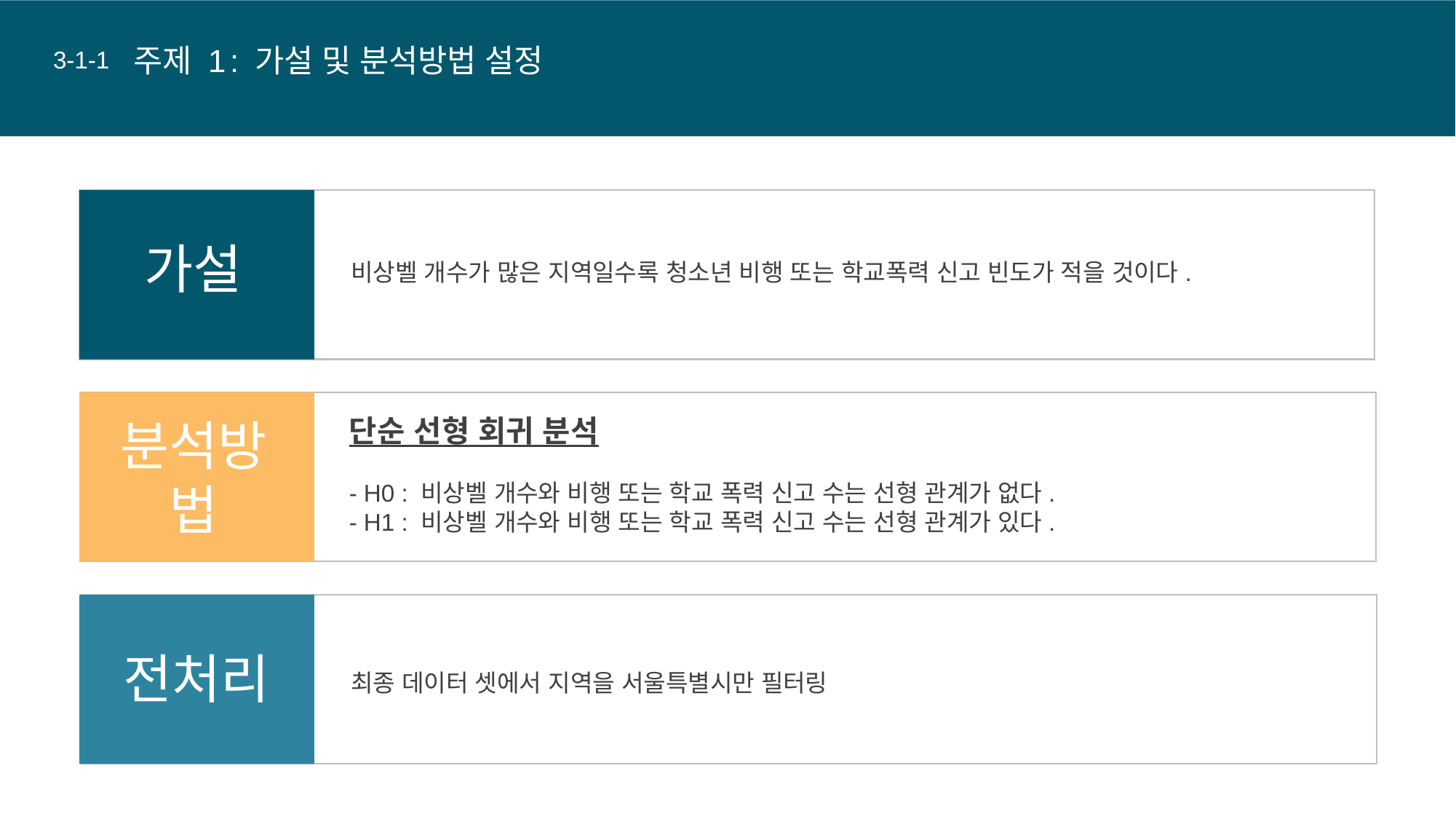

주 제  1  :  가 설   및   분 석 방 법   설 정
3-1-1

가설
비상벨 개수가 많은 지역일수록 청소년 비행 또는 학교폭력 신고 빈도가 적을 것이다.

단순 선형 회귀 분석

- H0 : 비상벨 개수와 비행 또는 학교 폭력 신고 수는 선형 관계가 없다.
- H1 : 비상벨 개수와 비행 또는 학교 폭력 신고 수는 선형 관계가 있다.

분석방법

전처리
최종 데이터 셋에서 지역을 서울특별시만 필터링